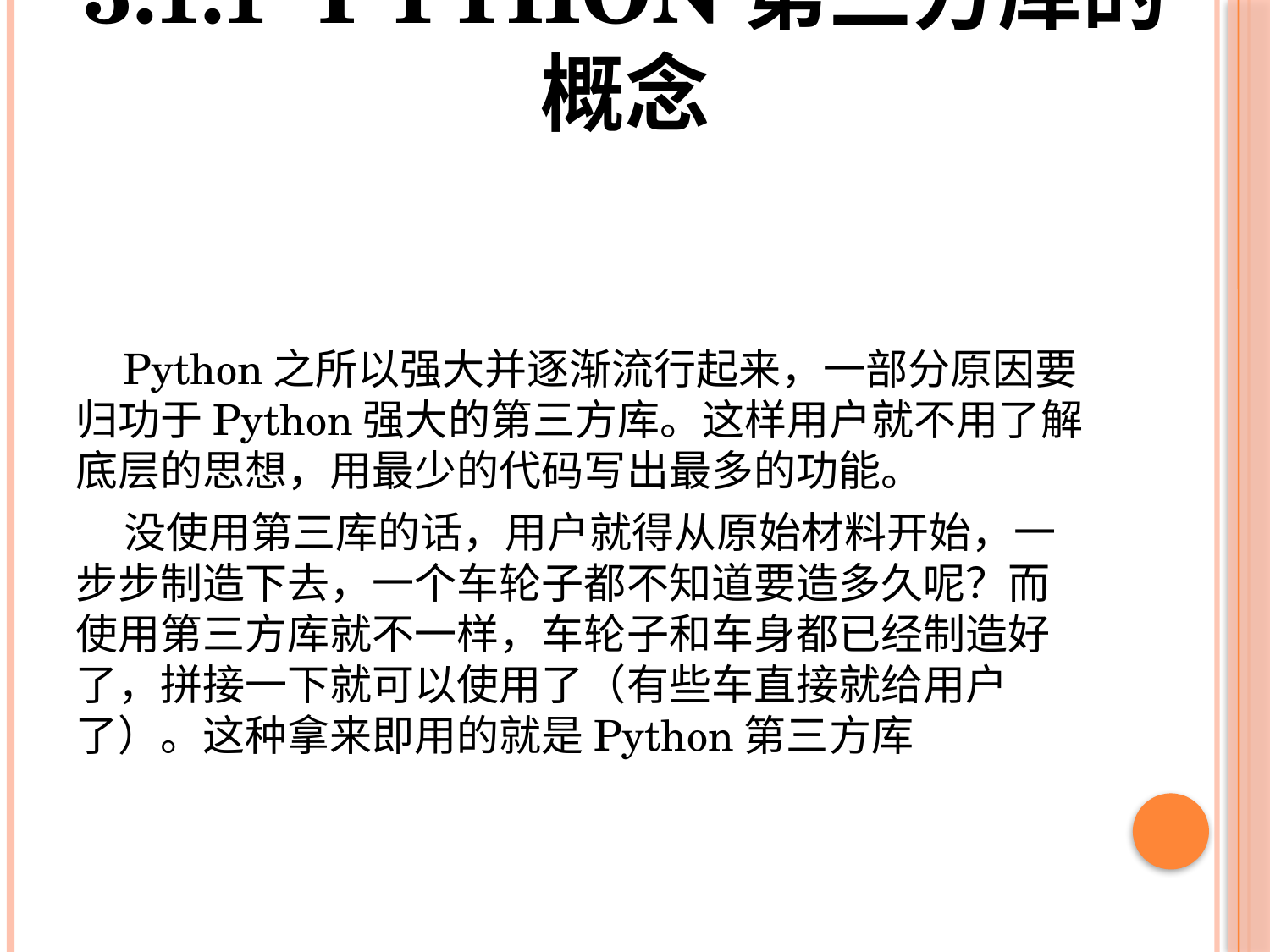

# 3.1.1  Python第三方库的概念
    Python之所以强大并逐渐流行起来，一部分原因要归功于Python强大的第三方库。这样用户就不用了解底层的思想，用最少的代码写出最多的功能。
    没使用第三库的话，用户就得从原始材料开始，一步步制造下去，一个车轮子都不知道要造多久呢？而使用第三方库就不一样，车轮子和车身都已经制造好了，拼接一下就可以使用了（有些车直接就给用户了）。这种拿来即用的就是Python第三方库